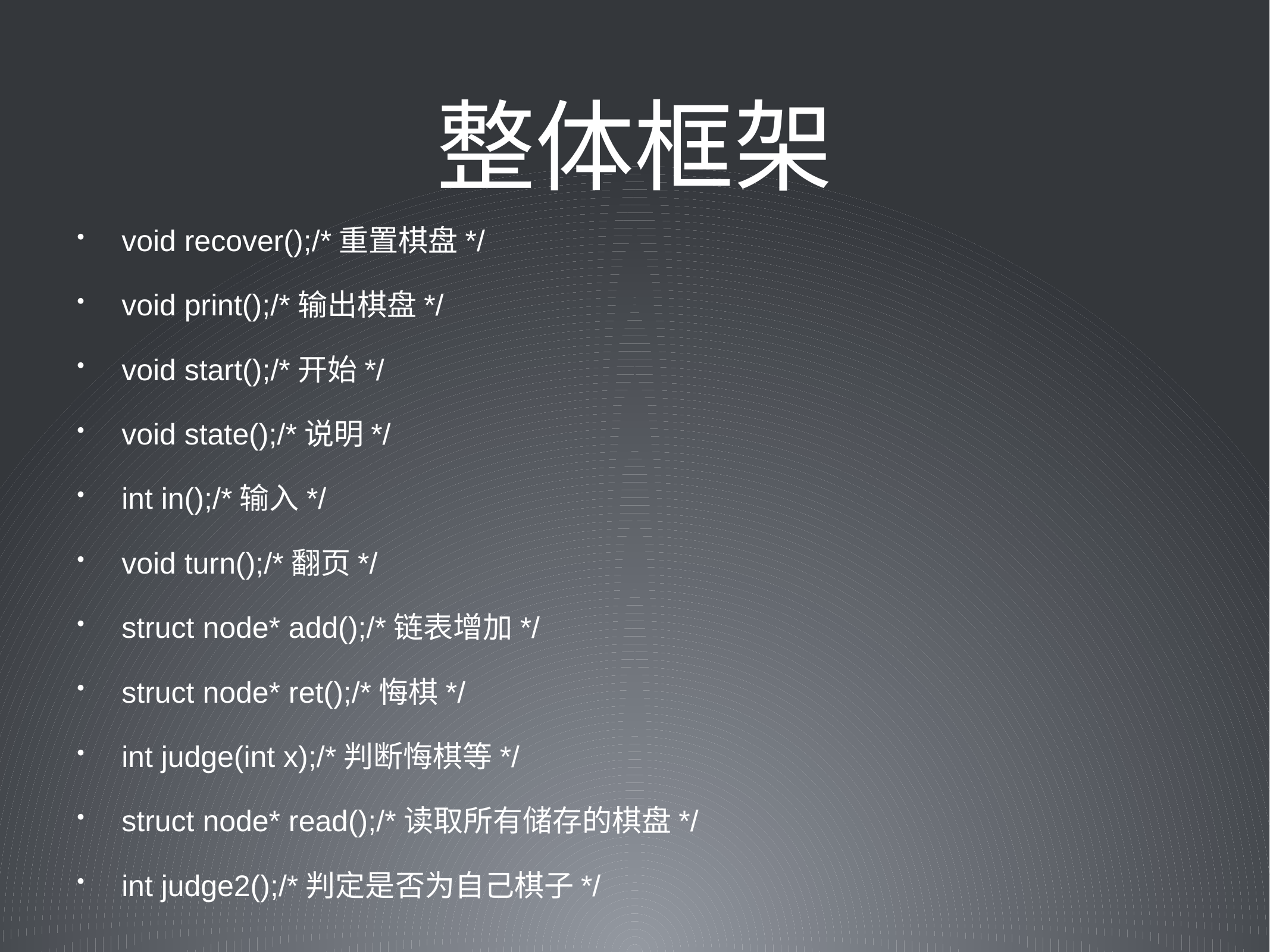

# 整体框架
void recover();/*重置棋盘*/
void print();/*输出棋盘*/
void start();/*开始*/
void state();/*说明*/
int in();/*输入*/
void turn();/*翻页*/
struct node* add();/*链表增加*/
struct node* ret();/*悔棋*/
int judge(int x);/*判断悔棋等*/
struct node* read();/*读取所有储存的棋盘*/
int judge2();/*判定是否为自己棋子*/